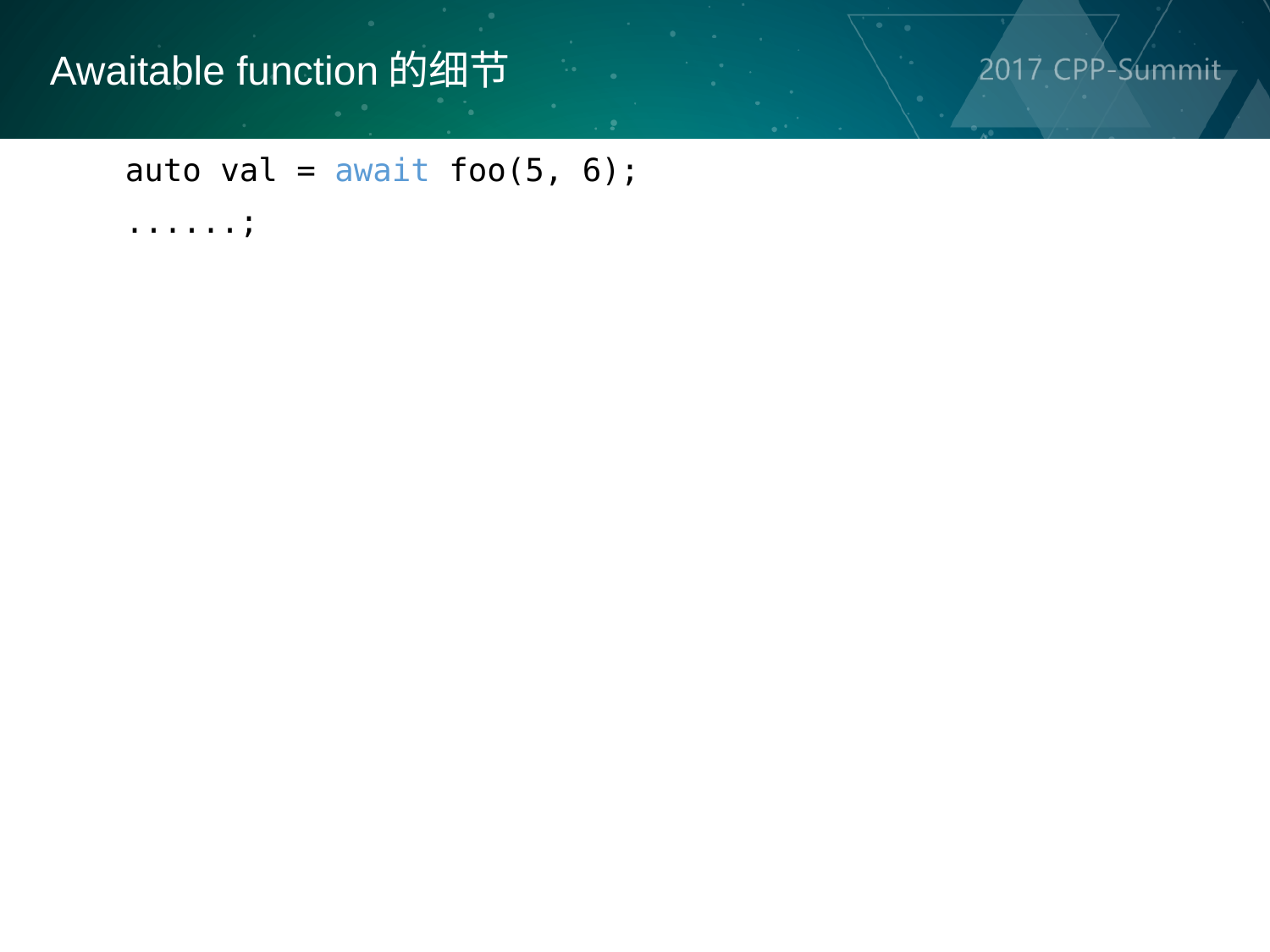

Awaitable function的细节
auto val = await foo(5, 6);
......;